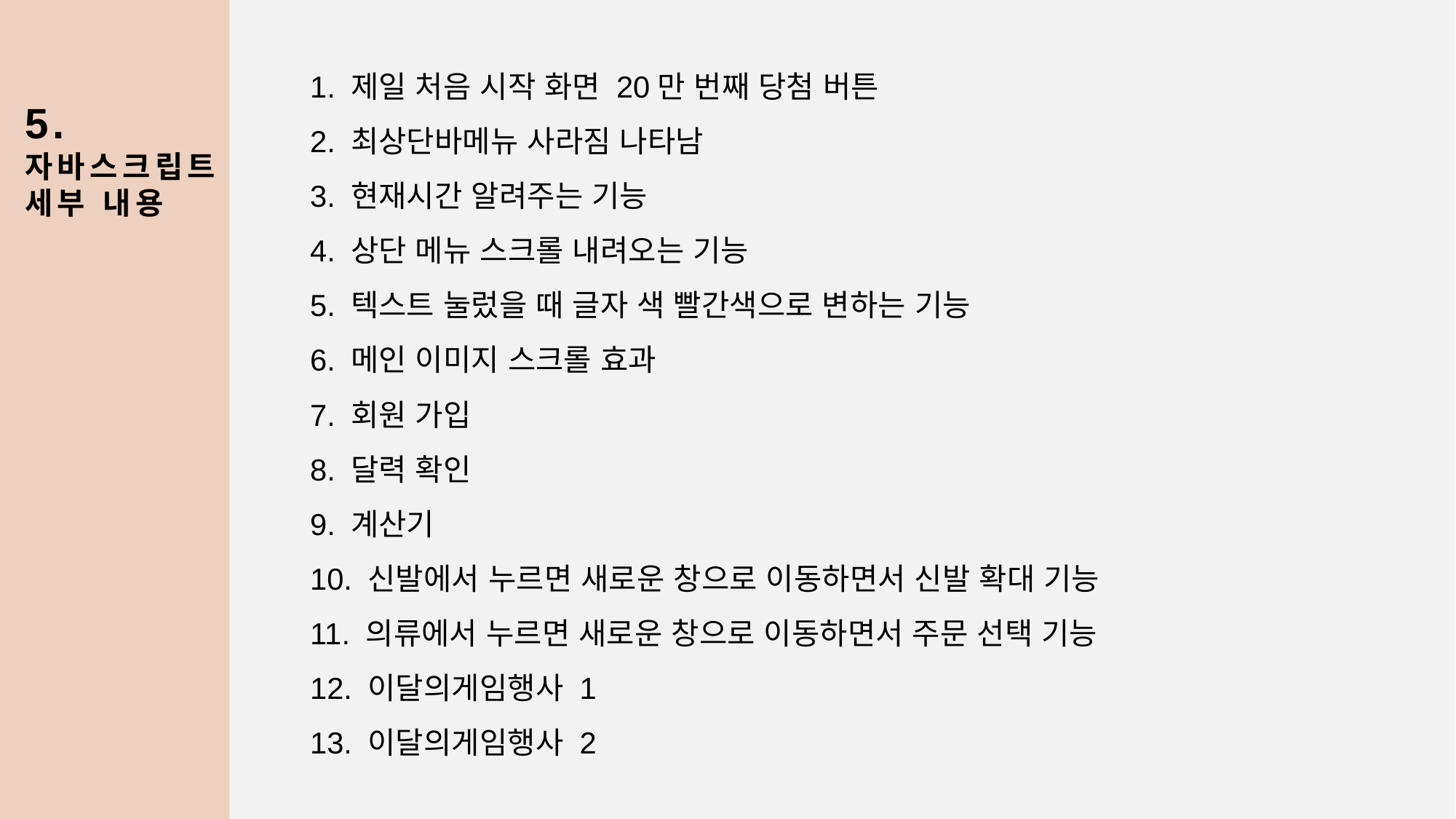

1. 제일 처음 시작 화면 20만 번째 당첨 버튼
2. 최상단바메뉴 사라짐 나타남
3. 현재시간 알려주는 기능
4. 상단 메뉴 스크롤 내려오는 기능
5. 텍스트 눌렀을 때 글자 색 빨간색으로 변하는 기능
6. 메인 이미지 스크롤 효과
7. 회원 가입
8. 달력 확인
9. 계산기
10. 신발에서 누르면 새로운 창으로 이동하면서 신발 확대 기능
11. 의류에서 누르면 새로운 창으로 이동하면서 주문 선택 기능
12. 이달의게임행사 1
13. 이달의게임행사 2
5.
자바스크립트
세부 내용